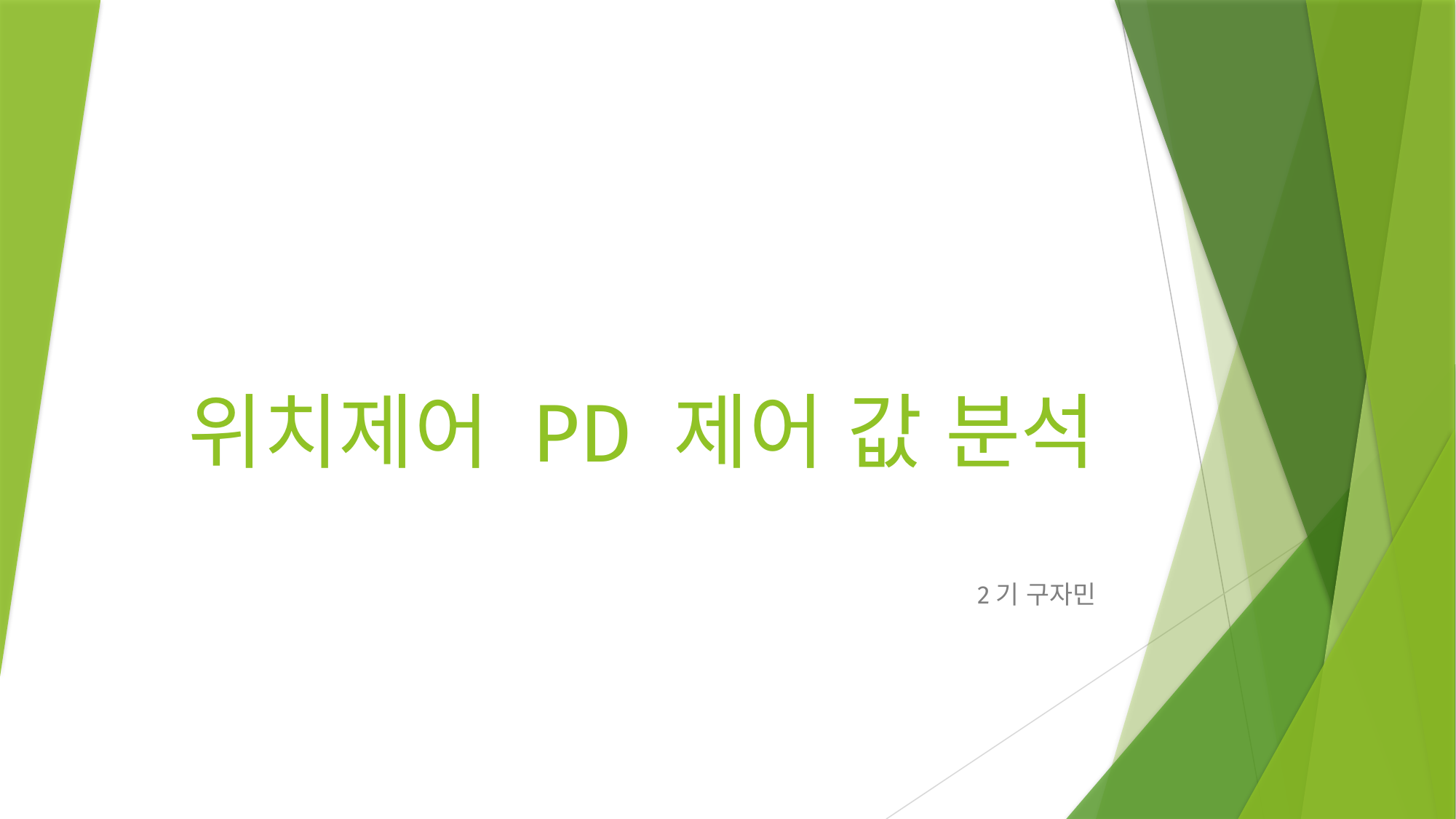

# 위치제어 PD 제어 값 분석

2기 구자민